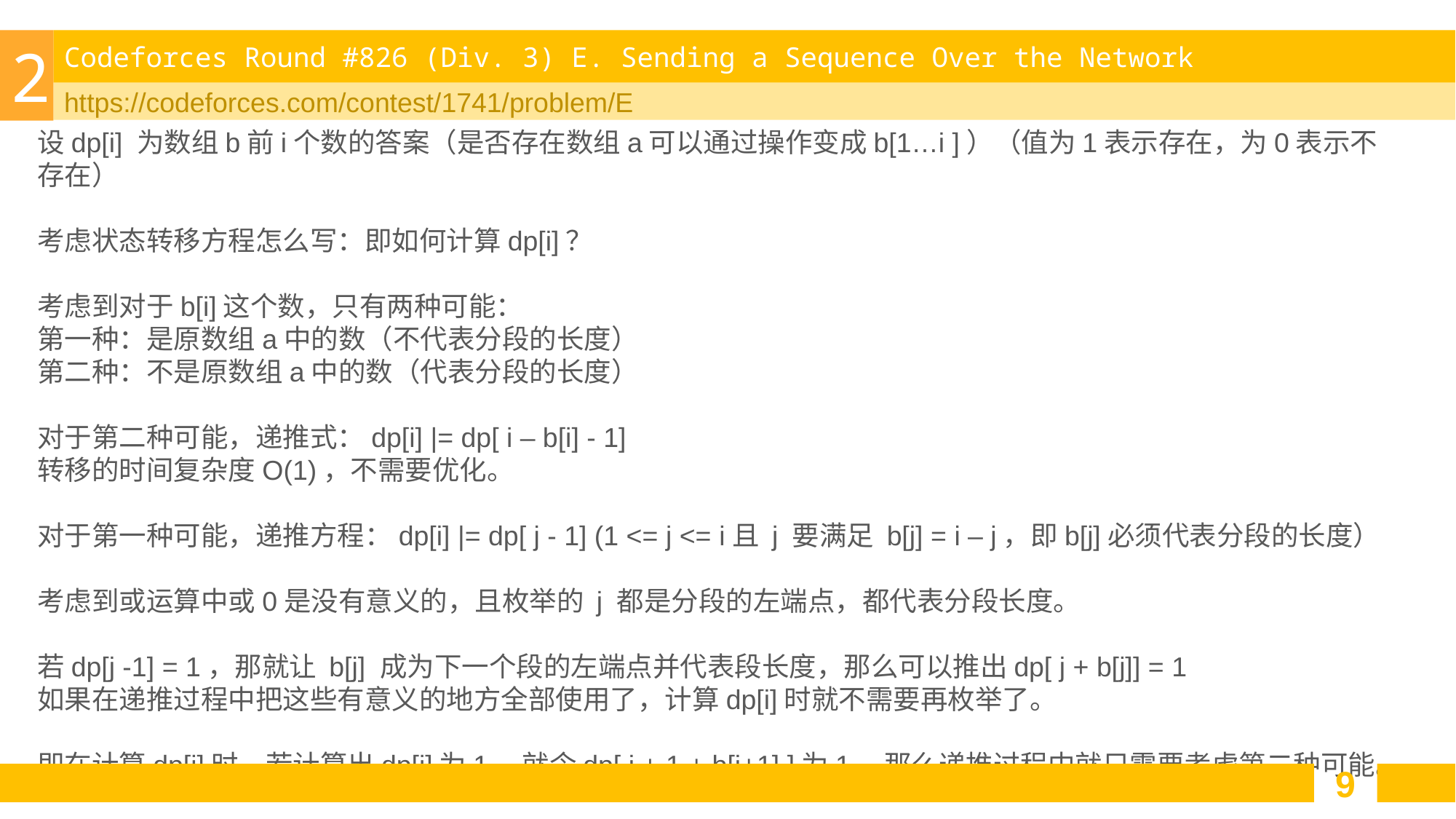

Codeforces Round #826 (Div. 3) E. Sending a Sequence Over the Network
2
https://codeforces.com/contest/1741/problem/E
设dp[i] 为数组b前i个数的答案（是否存在数组a可以通过操作变成b[1…i ]）（值为1表示存在，为0表示不存在）

考虑状态转移方程怎么写：即如何计算dp[i]？

考虑到对于b[i]这个数，只有两种可能：
第一种：是原数组a中的数（不代表分段的长度）
第二种：不是原数组a中的数（代表分段的长度）

对于第二种可能，递推式：dp[i] |= dp[ i – b[i] - 1]
转移的时间复杂度O(1)，不需要优化。

对于第一种可能，递推方程：dp[i] |= dp[ j - 1] (1 <= j <= i且 j 要满足 b[j] = i – j，即b[j]必须代表分段的长度）

考虑到或运算中或0是没有意义的，且枚举的 j 都是分段的左端点，都代表分段长度。

若dp[j -1] = 1，那就让 b[j] 成为下一个段的左端点并代表段长度，那么可以推出dp[ j + b[j]] = 1
如果在递推过程中把这些有意义的地方全部使用了，计算dp[i]时就不需要再枚举了。

即在计算dp[i]时，若计算出dp[i]为1，就令dp[ i + 1 + b[i+1] ]为1，那么递推过程中就只需要考虑第二种可能。
9